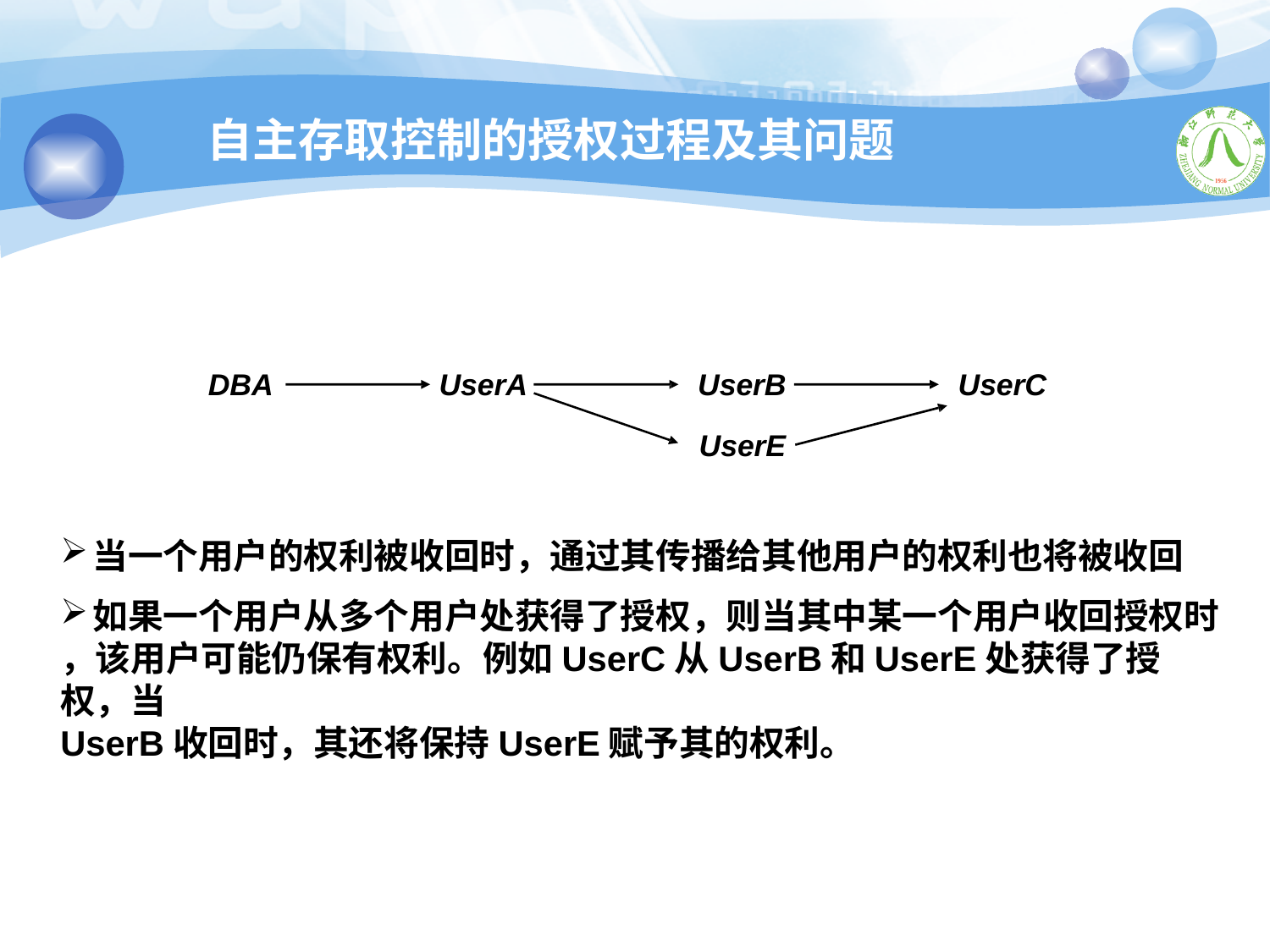

# 自主存取控制的授权过程及其问题
DBA
UserA
UserB
UserE
UserC

当一个用户的权利被收回时，通过其传播给其他用户的权利也将被收回
如果一个用户从多个用户处获得了授权，则当其中某一个用户收回授权时
，该用户可能仍保有权利。例如UserC从UserB和UserE处获得了授权，当
UserB收回时，其还将保持UserE赋予其的权利。